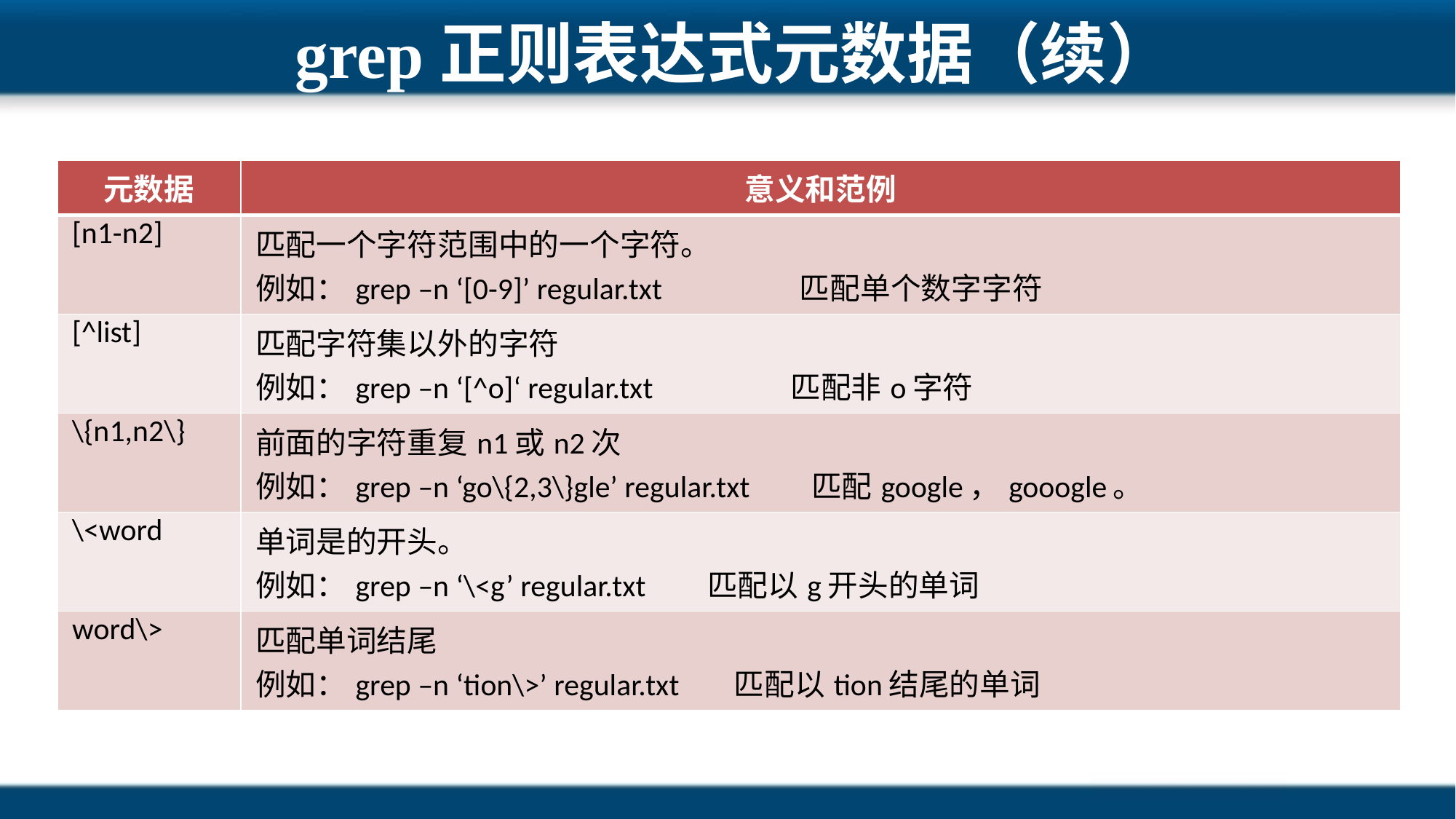

# grep正则表达式元数据（续）
| 元数据 | 意义和范例 |
| --- | --- |
| [n1-n2] | 匹配一个字符范围中的一个字符。 例如：grep –n ‘[0-9]’ regular.txt 匹配单个数字字符 |
| [^list] | 匹配字符集以外的字符 例如：grep –n ‘[^o]‘ regular.txt 匹配非o字符 |
| \{n1,n2\} | 前面的字符重复n1或n2次 例如：grep –n ‘go\{2,3\}gle’ regular.txt 匹配google，gooogle。 |
| \<word | 单词是的开头。 例如：grep –n ‘\<g’ regular.txt 匹配以g开头的单词 |
| word\> | 匹配单词结尾 例如：grep –n ‘tion\>’ regular.txt 匹配以tion结尾的单词 |